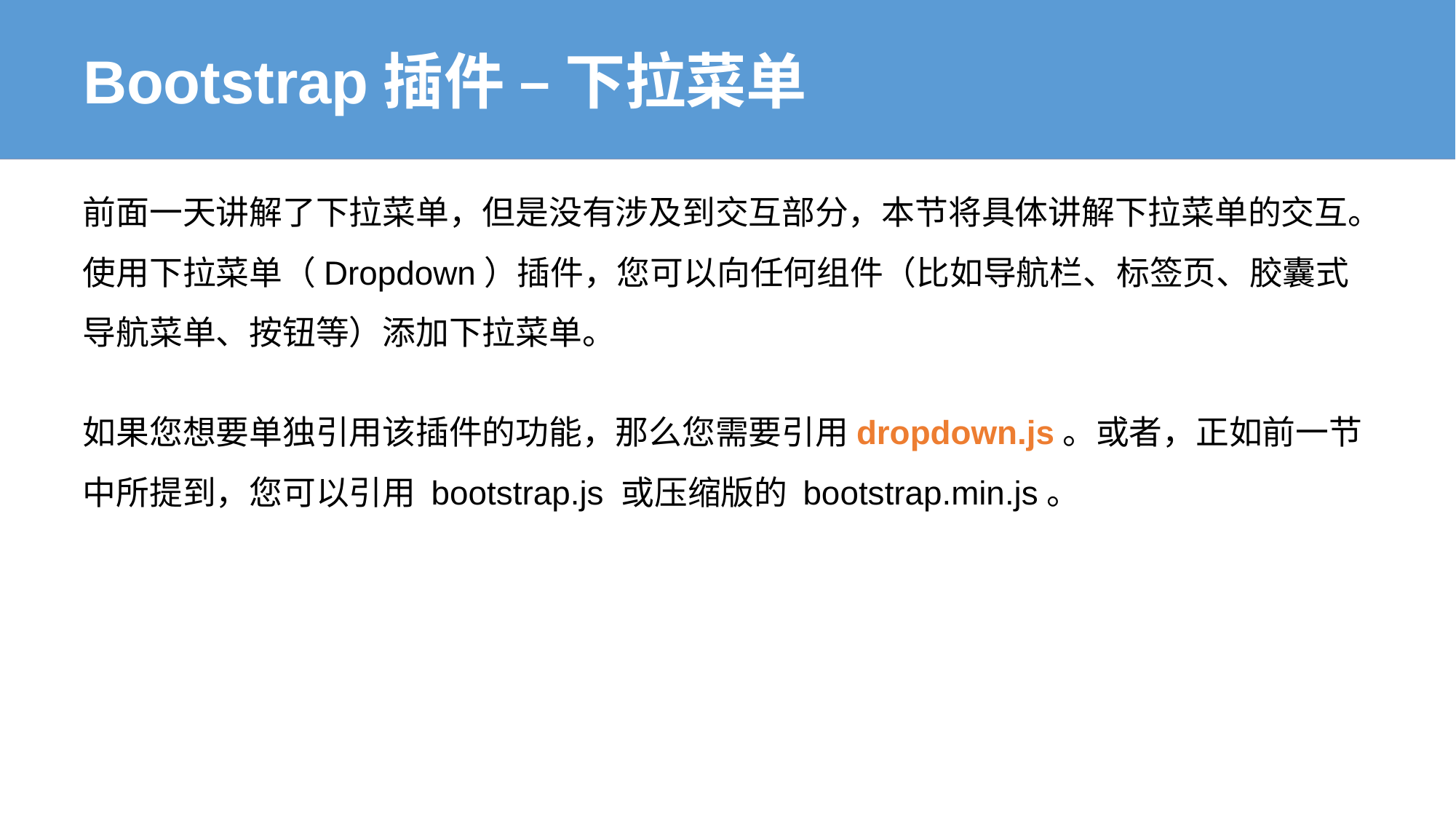

# Bootstrap插件 – 下拉菜单
前面一天讲解了下拉菜单，但是没有涉及到交互部分，本节将具体讲解下拉菜单的交互。使用下拉菜单（Dropdown）插件，您可以向任何组件（比如导航栏、标签页、胶囊式导航菜单、按钮等）添加下拉菜单。

如果您想要单独引用该插件的功能，那么您需要引用dropdown.js。或者，正如前一节中所提到，您可以引用 bootstrap.js 或压缩版的 bootstrap.min.js。